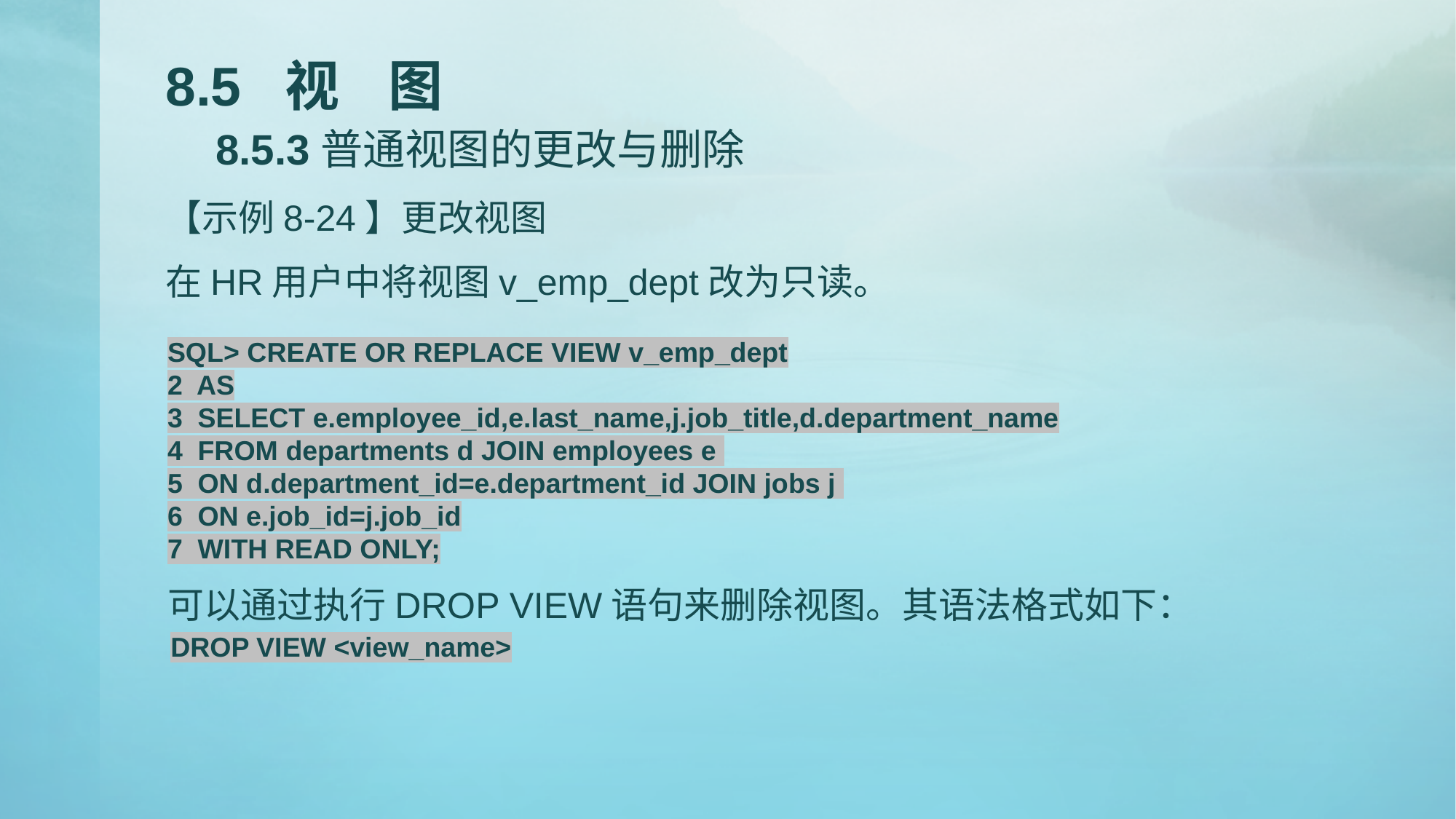

# 8.5  视    图 8.5.3普通视图的更改与删除
【示例8-24】更改视图
在HR用户中将视图v_emp_dept改为只读。
SQL> CREATE OR REPLACE VIEW v_emp_dept
2  AS
3  SELECT e.employee_id,e.last_name,j.job_title,d.department_name
4  FROM departments d JOIN employees e
5  ON d.department_id=e.department_id JOIN jobs j
6  ON e.job_id=j.job_id
7  WITH READ ONLY;
可以通过执行DROP VIEW语句来删除视图。其语法格式如下：
DROP VIEW <view_name>